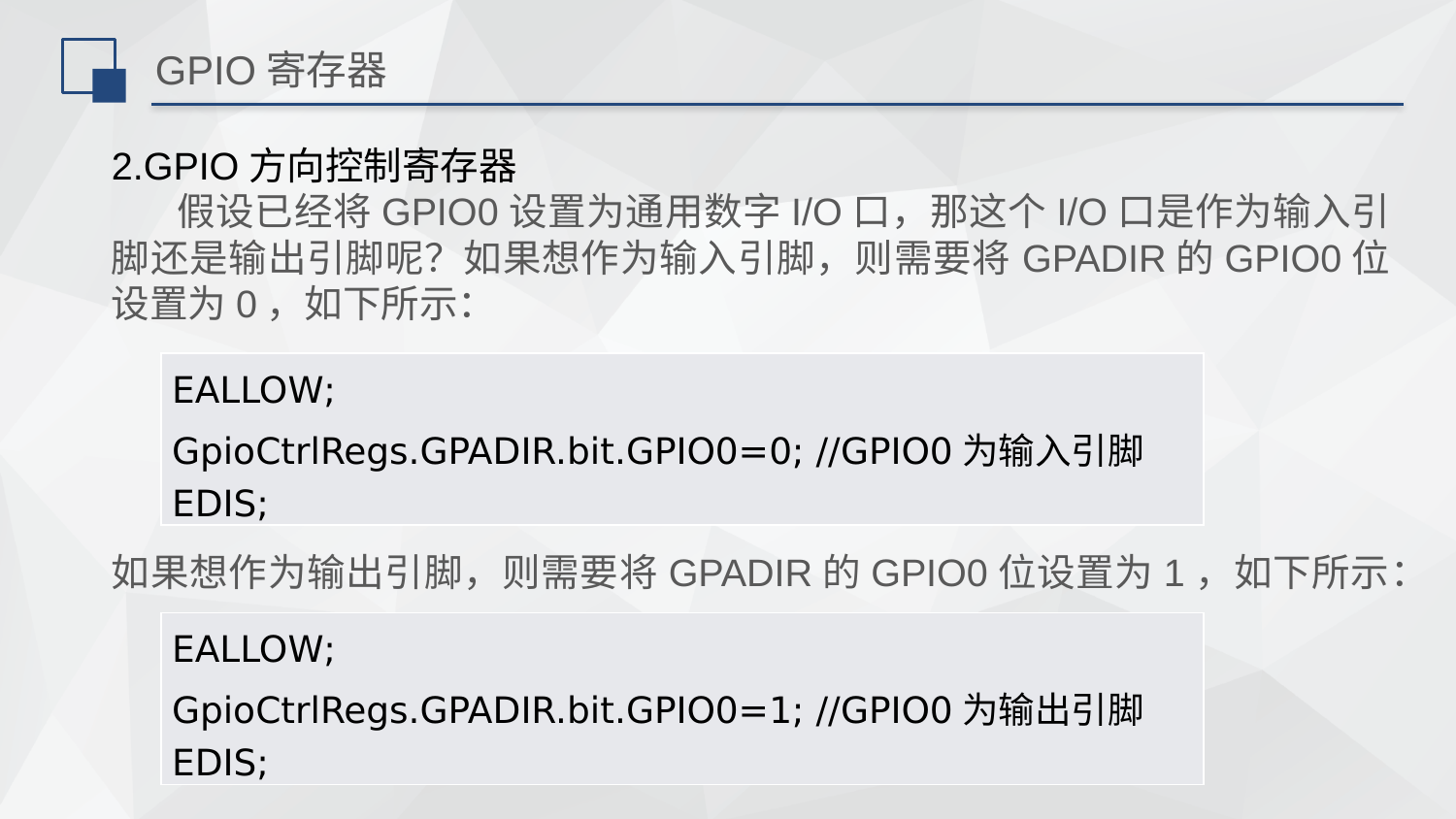

# GPIO寄存器
2.GPIO方向控制寄存器
      假设已经将GPIO0设置为通用数字I/O口，那这个I/O口是作为输入引脚还是输出引脚呢？如果想作为输入引脚，则需要将GPADIR的GPIO0位设置为0，如下所示：
| EALLOW; GpioCtrlRegs.GPADIR.bit.GPIO0=0; //GPIO0为输入引脚 EDIS; |
| --- |
如果想作为输出引脚，则需要将GPADIR的GPIO0位设置为1，如下所示：
| EALLOW; GpioCtrlRegs.GPADIR.bit.GPIO0=1; //GPIO0为输出引脚 EDIS; |
| --- |